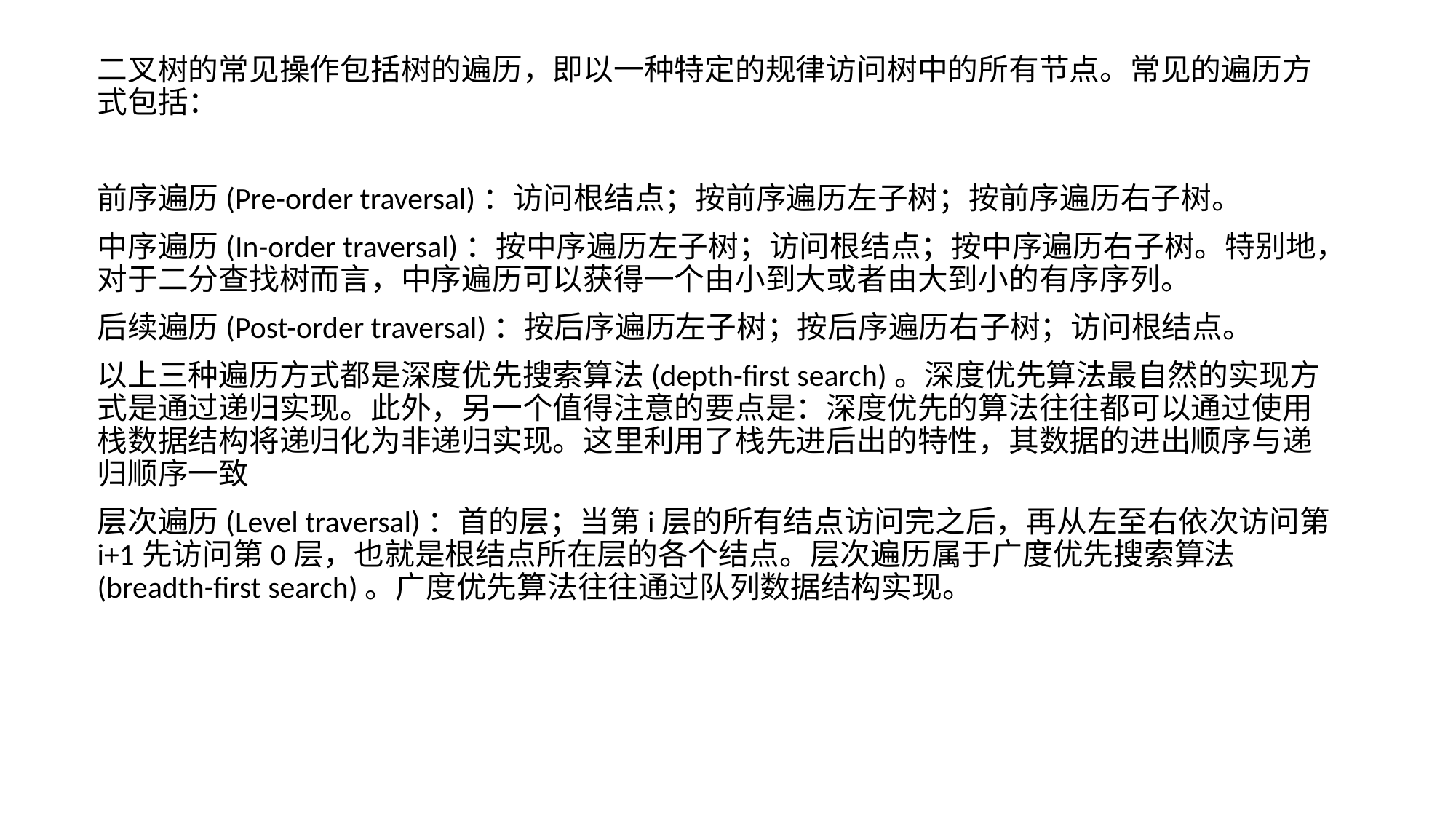

二叉树的常见操作包括树的遍历，即以一种特定的规律访问树中的所有节点。常见的遍历方式包括：

前序遍历(Pre-order traversal)：访问根结点；按前序遍历左子树；按前序遍历右子树。
中序遍历(In-order traversal)：按中序遍历左子树；访问根结点；按中序遍历右子树。特别地，对于二分查找树而言，中序遍历可以获得一个由小到大或者由大到小的有序序列。
后续遍历(Post-order traversal)：按后序遍历左子树；按后序遍历右子树；访问根结点。
以上三种遍历方式都是深度优先搜索算法(depth-first search)。深度优先算法最自然的实现方式是通过递归实现。此外，另一个值得注意的要点是：深度优先的算法往往都可以通过使用栈数据结构将递归化为非递归实现。这里利用了栈先进后出的特性，其数据的进出顺序与递归顺序一致
层次遍历(Level traversal)：首的层；当第i层的所有结点访问完之后，再从左至右依次访问第i+1先访问第0层，也就是根结点所在层的各个结点。层次遍历属于广度优先搜索算法(breadth-first search)。广度优先算法往往通过队列数据结构实现。